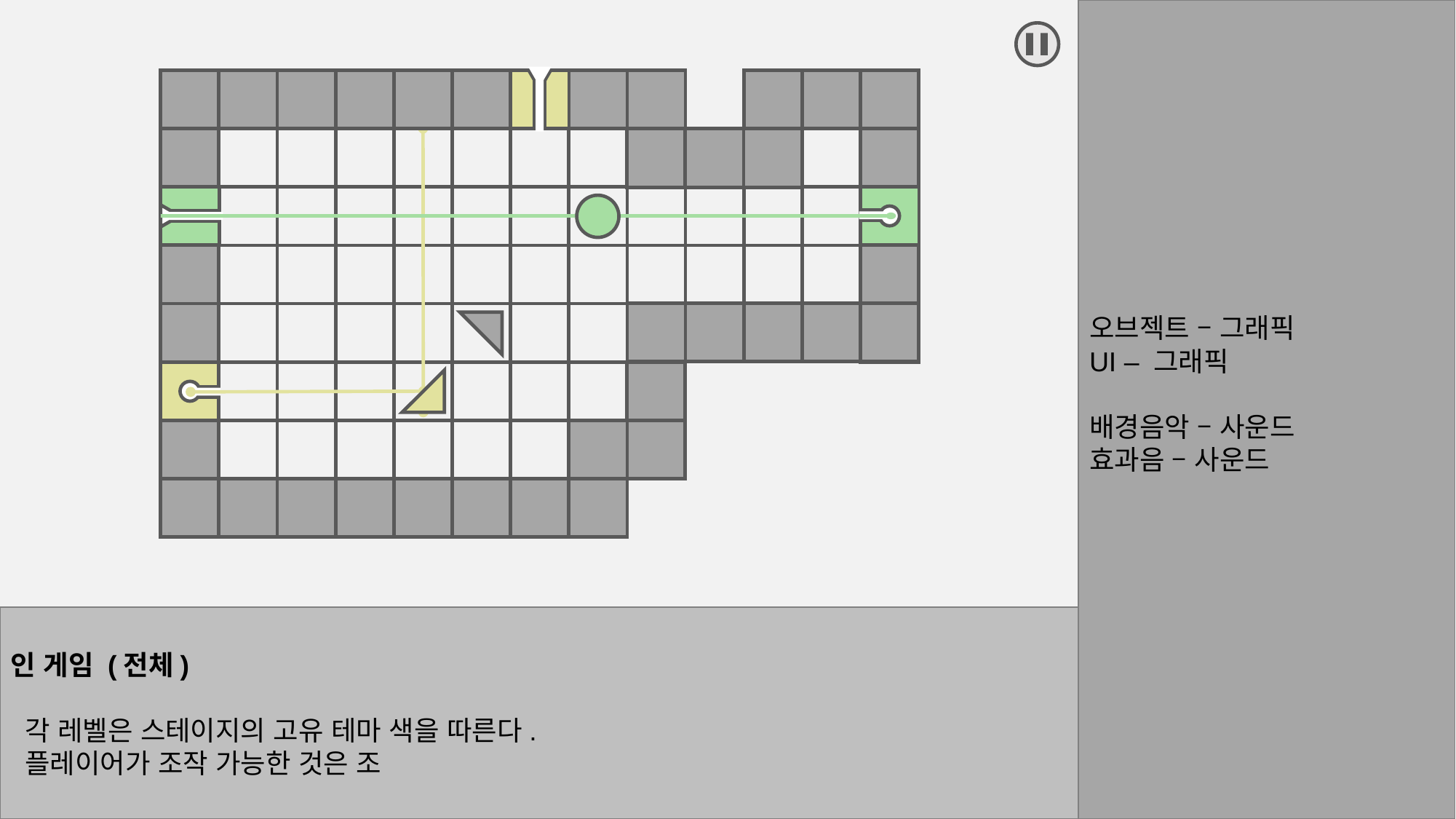

오브젝트 – 그래픽
UI – 그래픽

배경음악 – 사운드
효과음 – 사운드

인 게임 (전체)

 각 레벨은 스테이지의 고유 테마 색을 따른다.
 플레이어가 조작 가능한 것은 조